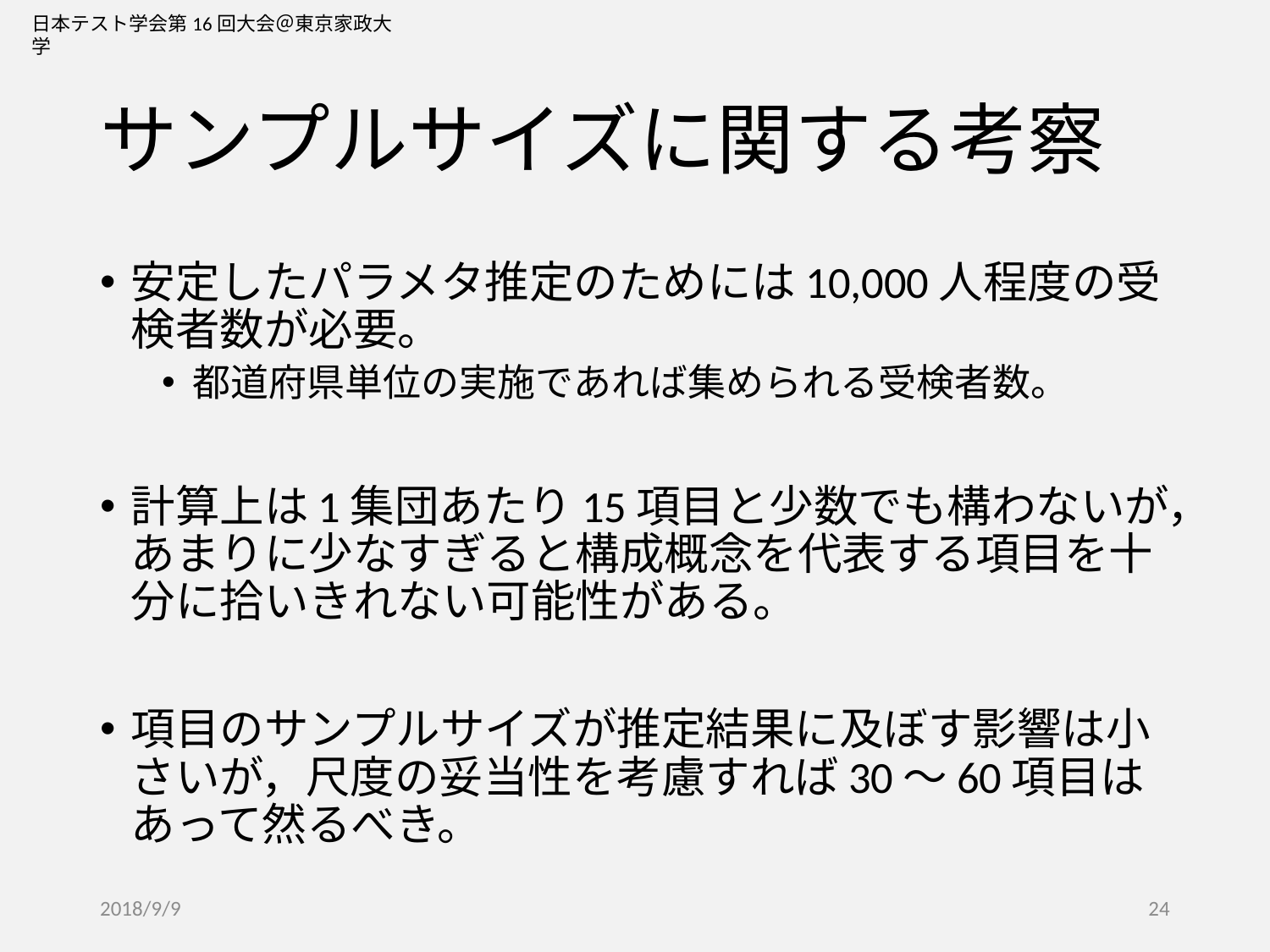

# サンプルサイズに関する考察
安定したパラメタ推定のためには10,000人程度の受検者数が必要。
都道府県単位の実施であれば集められる受検者数。

計算上は1集団あたり15項目と少数でも構わないが，あまりに少なすぎると構成概念を代表する項目を十分に拾いきれない可能性がある。

項目のサンプルサイズが推定結果に及ぼす影響は小さいが，尺度の妥当性を考慮すれば30～60項目はあって然るべき。

2018/9/9
24